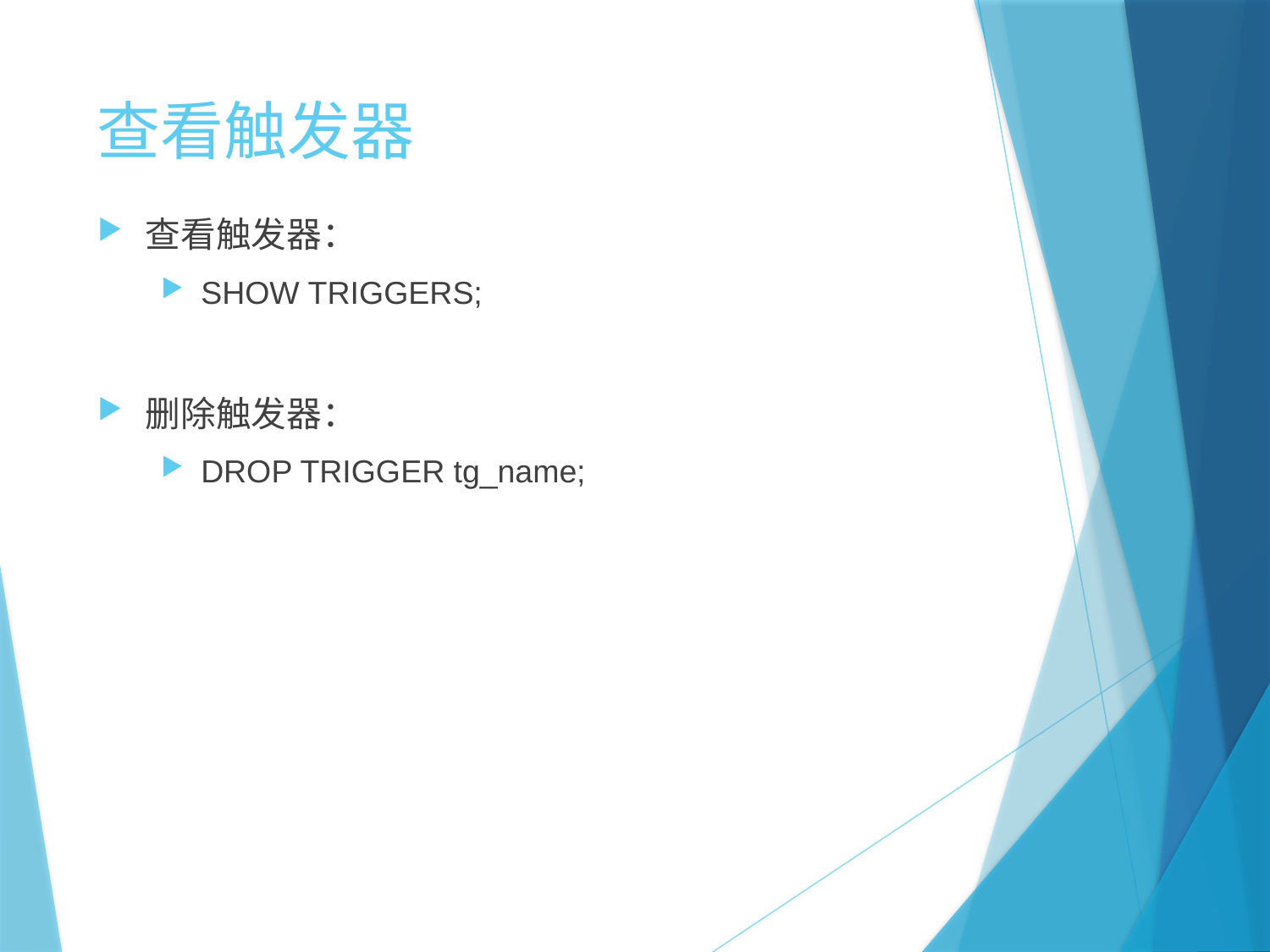

# 查看触发器
查看触发器：
SHOW TRIGGERS;

删除触发器：
DROP TRIGGER tg_name;